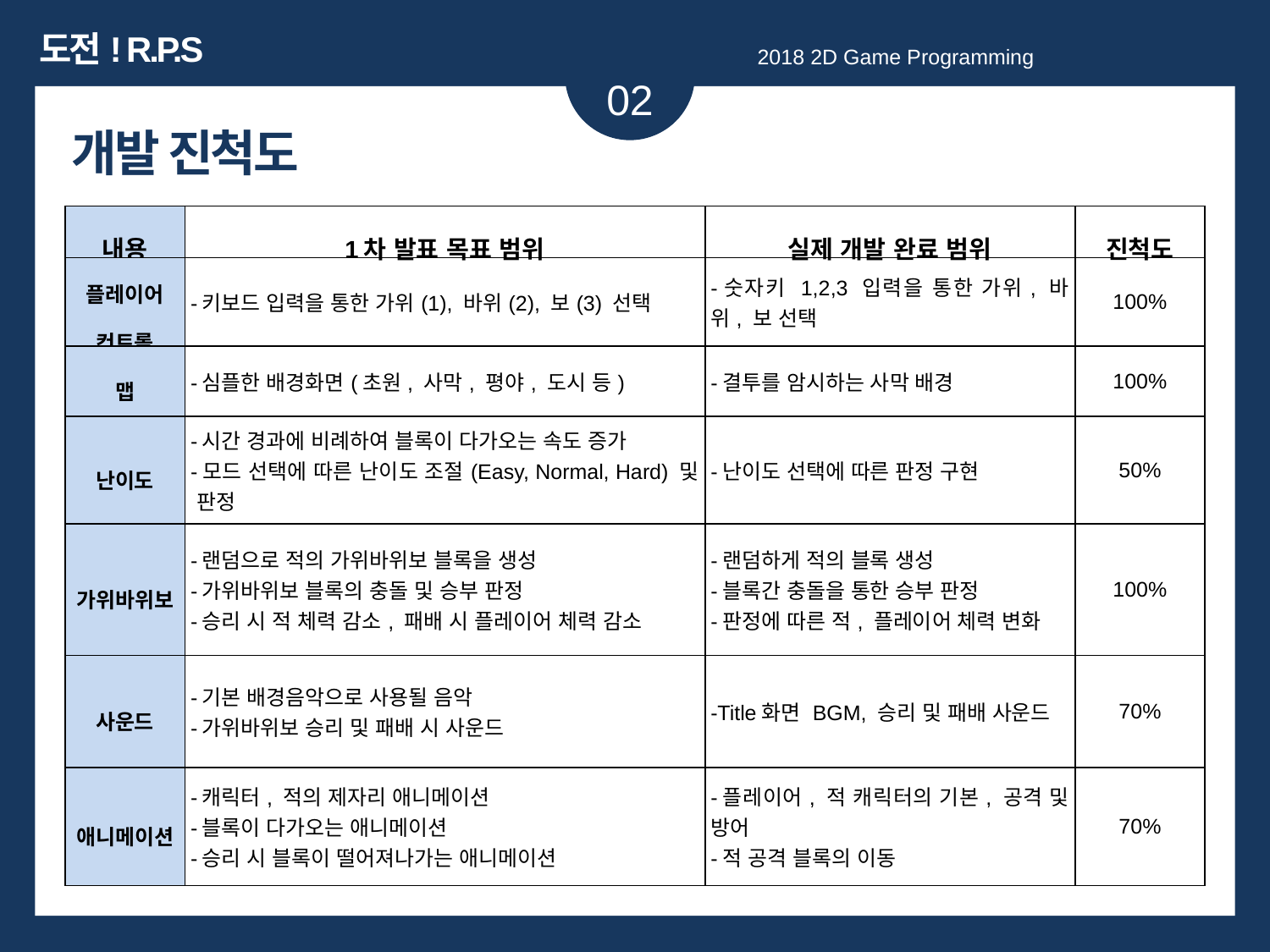

도전! R.P.S
2018 2D Game Programming
02

개발 진척도
| 내용 | 1차 발표 목표 범위 | 실제 개발 완료 범위 | 진척도 |
| --- | --- | --- | --- |
| 플레이어 컨트롤 | -키보드 입력을 통한 가위(1), 바위(2), 보(3) 선택 | -숫자키 1,2,3 입력을 통한 가위, 바위, 보 선택 | 100% |
| 맵 | -심플한 배경화면(초원, 사막, 평야, 도시 등) | -결투를 암시하는 사막 배경 | 100% |
| 난이도 | -시간 경과에 비례하여 블록이 다가오는 속도 증가 -모드 선택에 따른 난이도 조절(Easy, Normal, Hard) 및 판정 | -난이도 선택에 따른 판정 구현 | 50% |
| 가위바위보 | -랜덤으로 적의 가위바위보 블록을 생성 -가위바위보 블록의 충돌 및 승부 판정 -승리 시 적 체력 감소, 패배 시 플레이어 체력 감소 | -랜덤하게 적의 블록 생성 -블록간 충돌을 통한 승부 판정 -판정에 따른 적, 플레이어 체력 변화 | 100% |
| 사운드 | -기본 배경음악으로 사용될 음악 -가위바위보 승리 및 패배 시 사운드 | -Title화면 BGM, 승리 및 패배 사운드 | 70% |
| 애니메이션 | -캐릭터, 적의 제자리 애니메이션 -블록이 다가오는 애니메이션 -승리 시 블록이 떨어져나가는 애니메이션 | -플레이어, 적 캐릭터의 기본, 공격 및 방어 -적 공격 블록의 이동 | 70% |